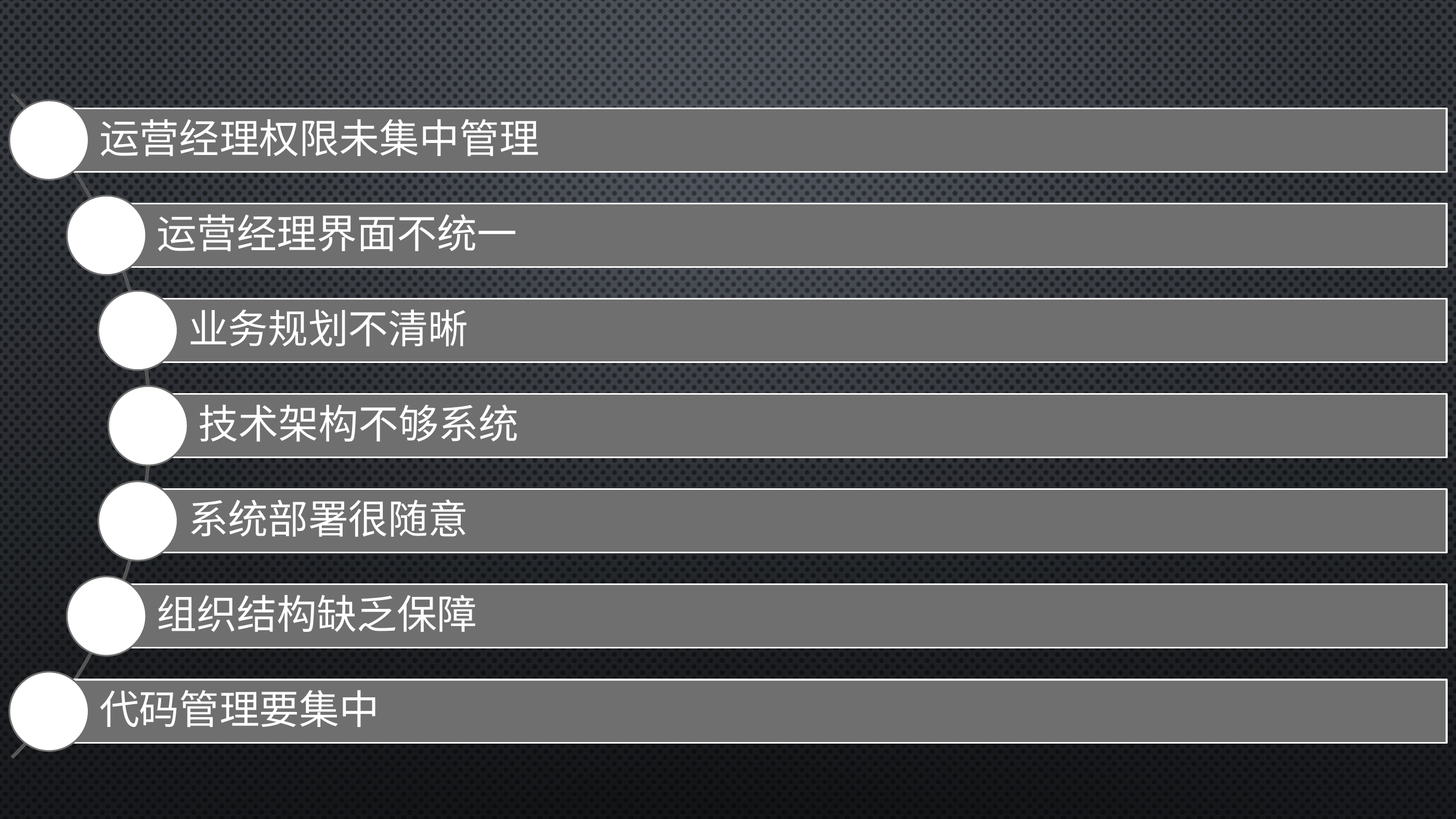

运营经理权限未集中管理
运营经理界面不统一
业务规划不清晰
技术架构不够系统
系统部署很随意
组织结构缺乏保障
代码管理要集中